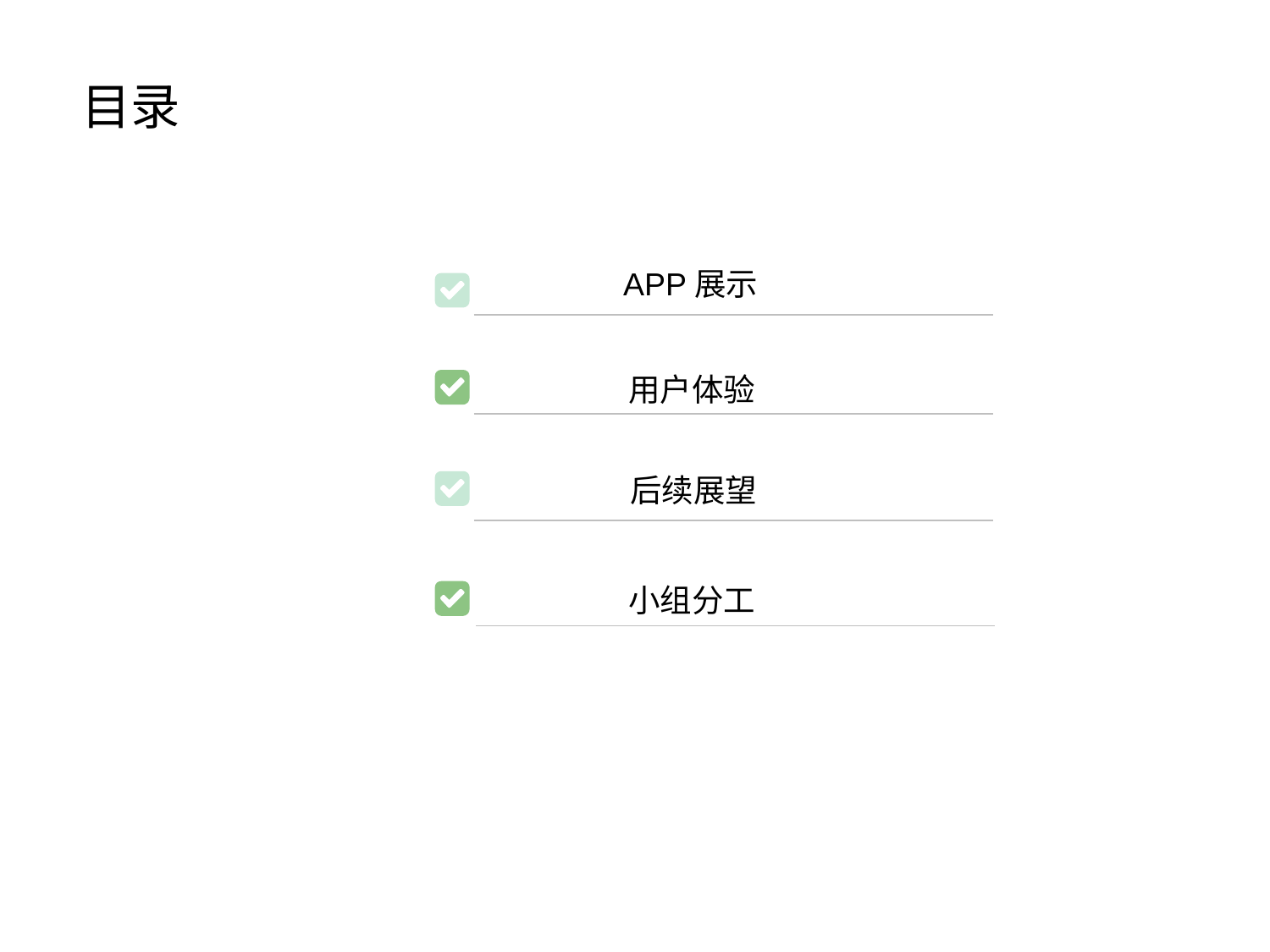

目录
APP展示
点击添加文本

用户体验

点击添加文本
后续展望

小组分工

点击添加文本
点击添加文本